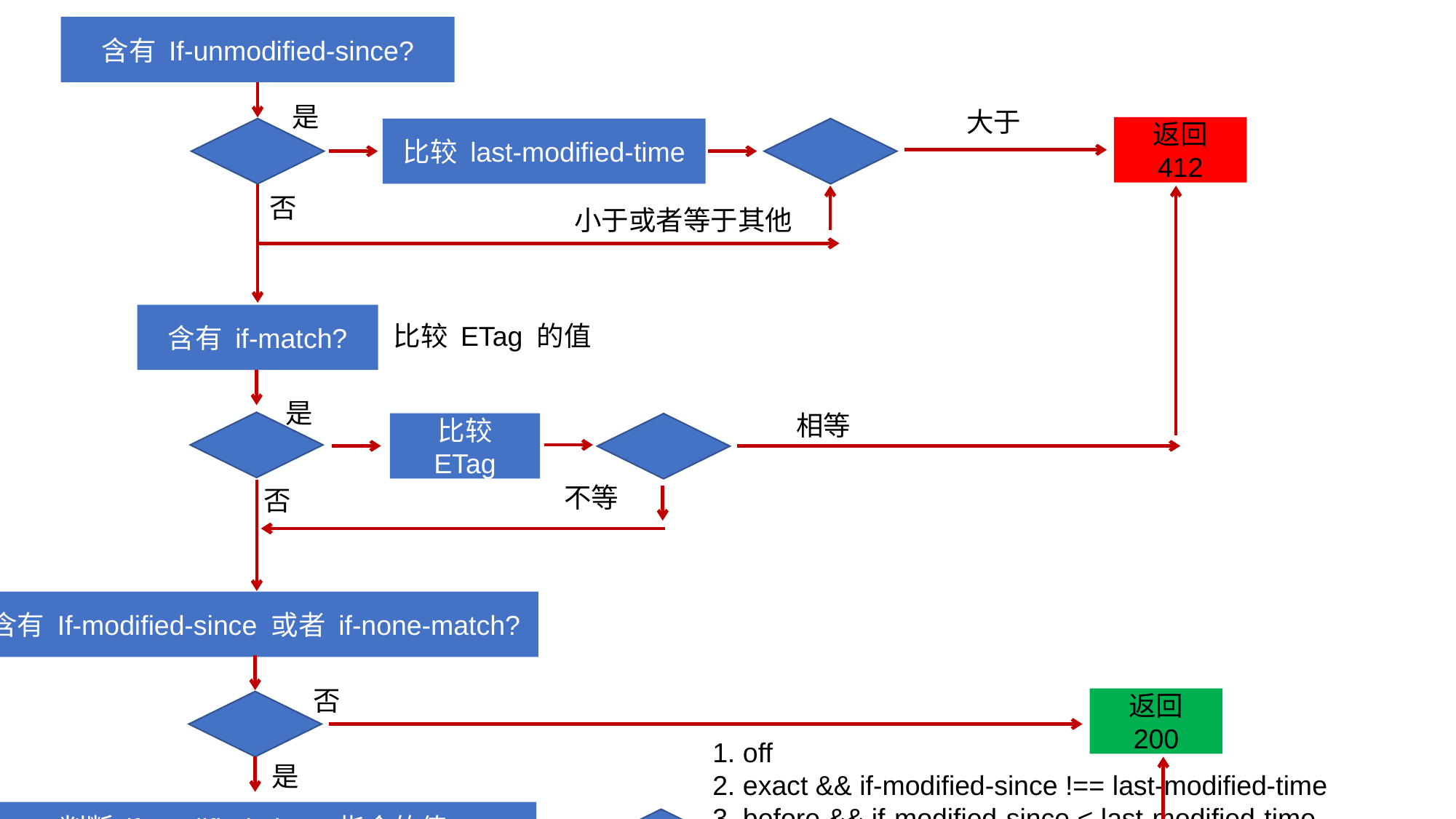

含有 If-unmodified-since?
是
大于
返回 412

比较 last-modified-time

否
小于或者等于其他
含有 if-match?
比较 ETag 的值
是
相等

比较 ETag

不等
否
含有 If-modified-since 或者 if-none-match?
否
返回 200

1. off
2. exact && if-modified-since !== last-modified-time
3. before && if-modified-since < last-modified-time

是
判断 if-modified-since 指令的值
比较 if-modified-since 与 last-modified-time

其他
比较 if-nonce-match 与 ETag 的值
其他
返回 304

1. 不含有 if-nonce-match 头部
2. Etag 值与 if-nonce-match 相等